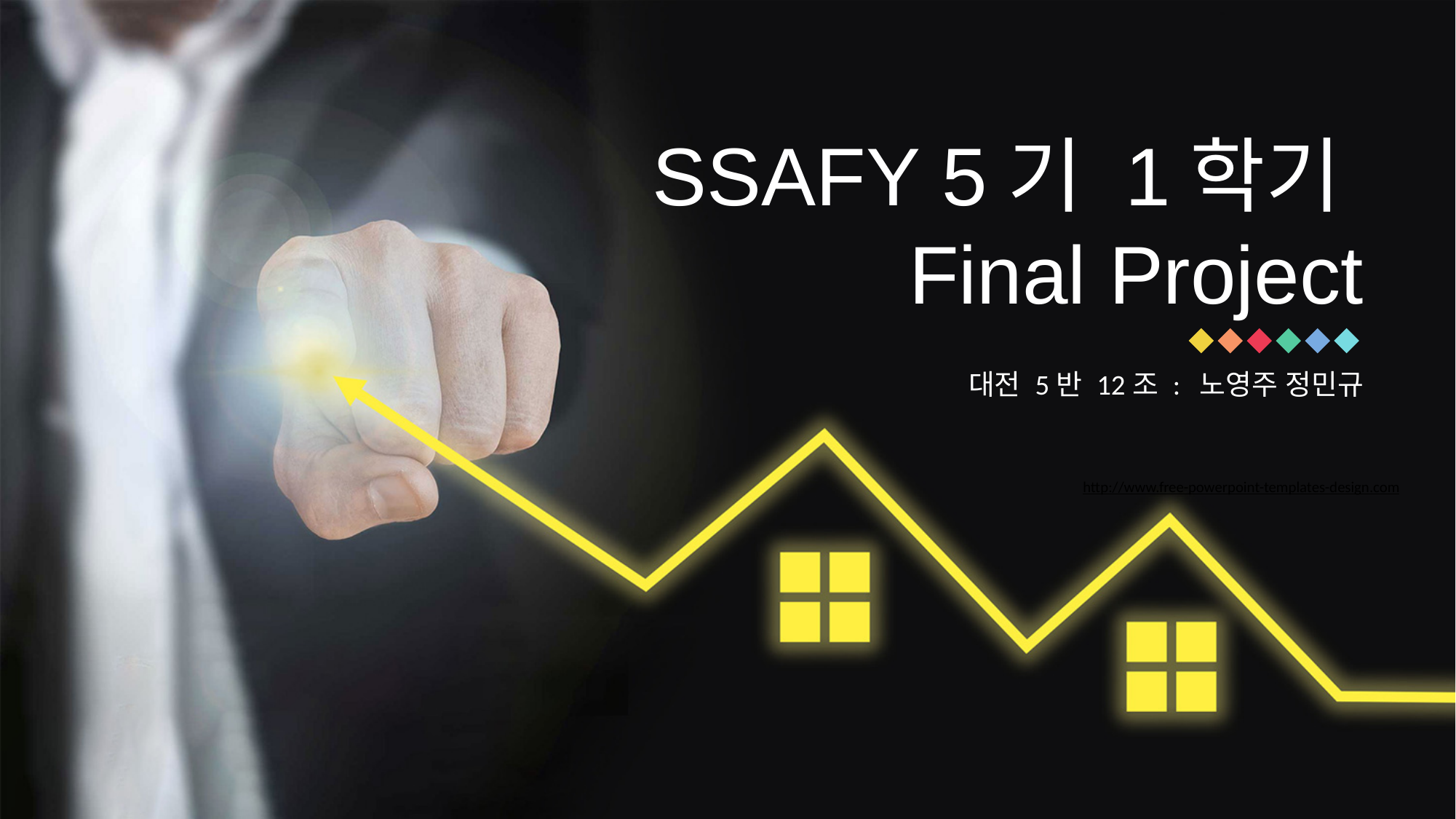

SSAFY 5기 1학기
Final Project

대전 5반 12조 :  노영주 정민규
http://www.free-powerpoint-templates-design.com